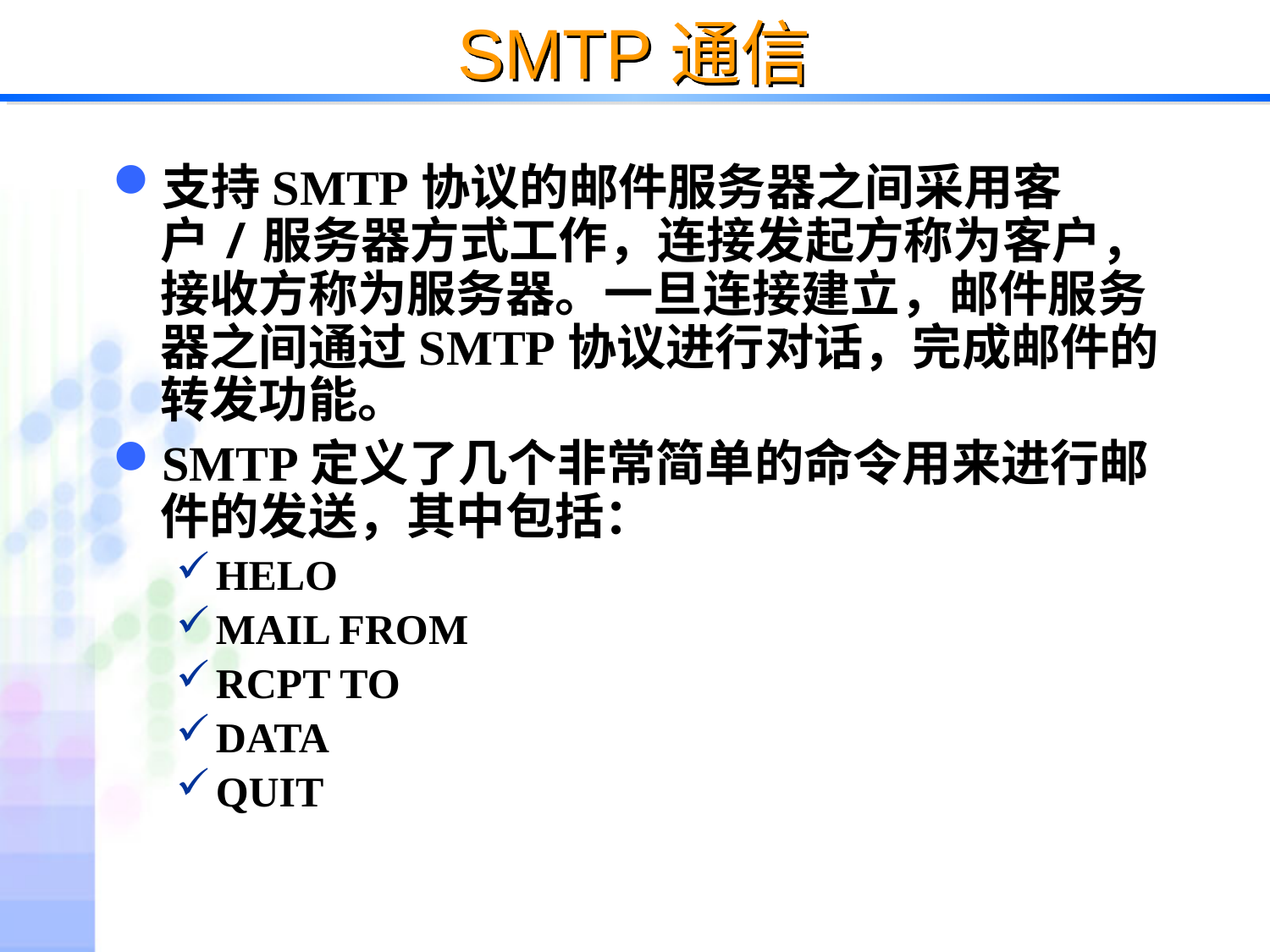

# SMTP通信
支持SMTP协议的邮件服务器之间采用客户/服务器方式工作，连接发起方称为客户，接收方称为服务器。一旦连接建立，邮件服务器之间通过SMTP协议进行对话，完成邮件的转发功能。
SMTP定义了几个非常简单的命令用来进行邮件的发送，其中包括：
HELO
MAIL FROM
RCPT TO
DATA
QUIT